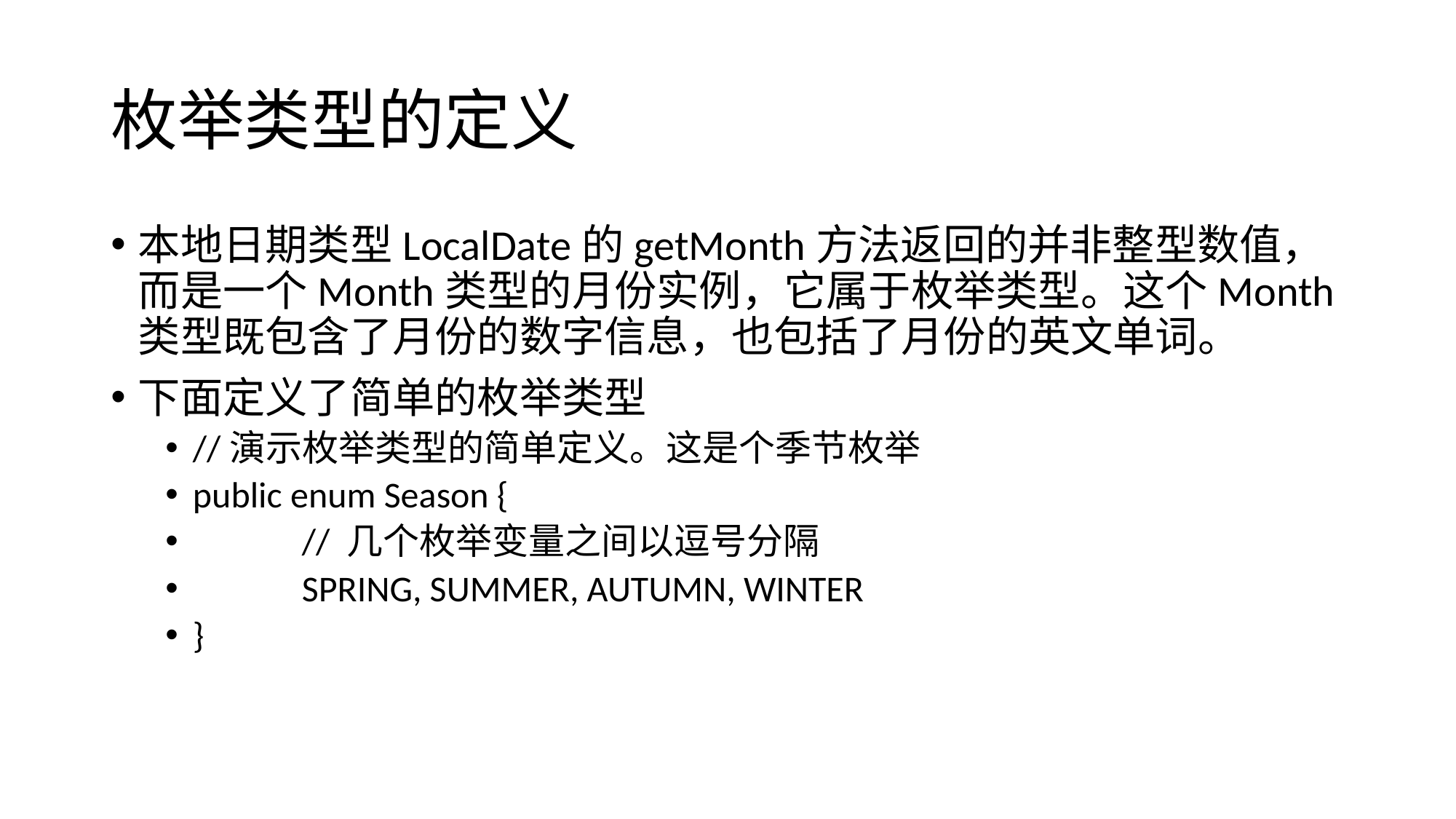

# 枚举类型的定义
本地日期类型LocalDate的getMonth方法返回的并非整型数值，而是一个Month类型的月份实例，它属于枚举类型。这个Month类型既包含了月份的数字信息，也包括了月份的英文单词。
下面定义了简单的枚举类型
//演示枚举类型的简单定义。这是个季节枚举
public enum Season {
	// 几个枚举变量之间以逗号分隔
	SPRING, SUMMER, AUTUMN, WINTER
}